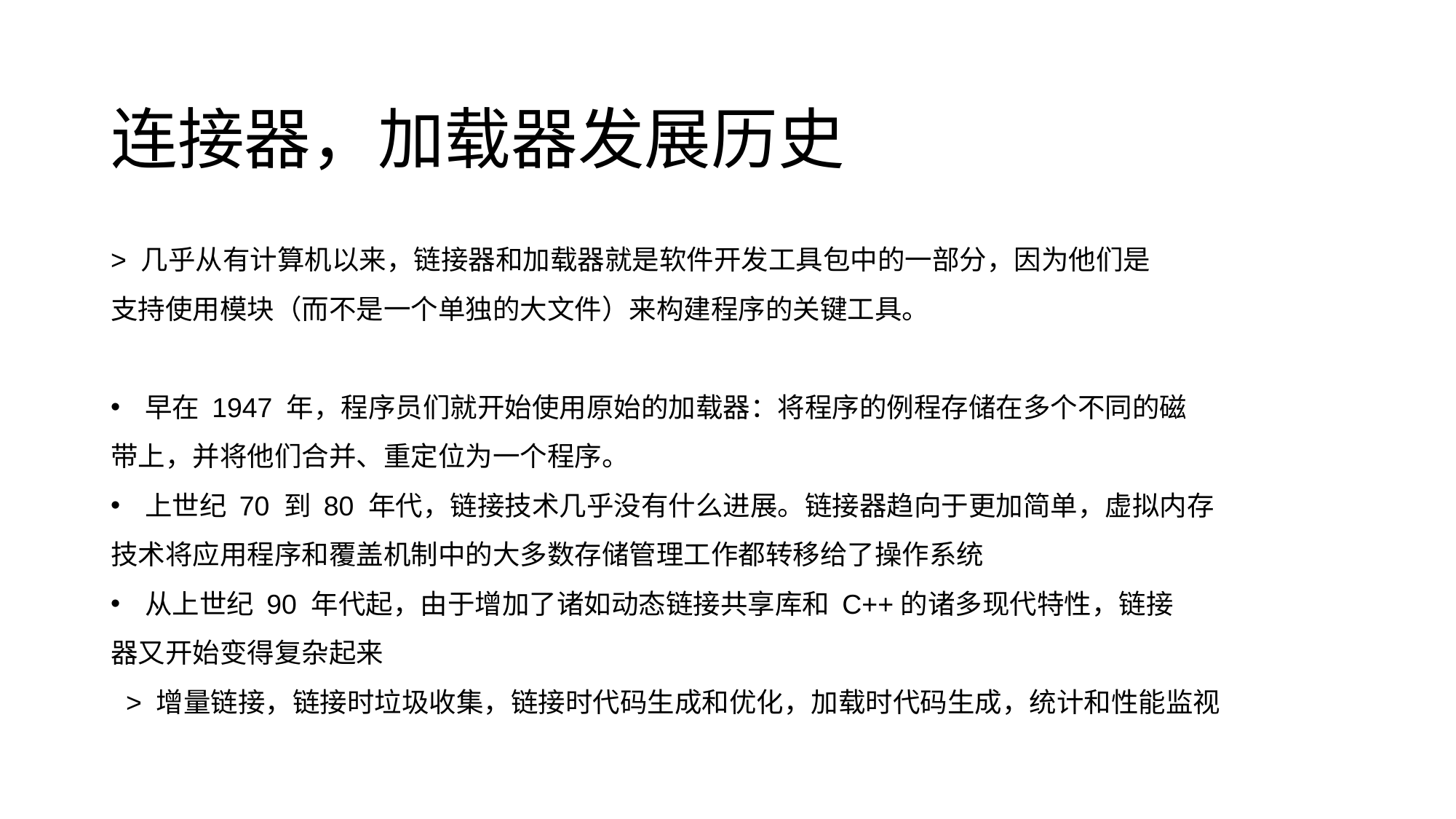

# 连接器，加载器发展历史
> 几乎从有计算机以来，链接器和加载器就是软件开发工具包中的一部分，因为他们是
支持使用模块（而不是一个单独的大文件）来构建程序的关键工具。

早在 1947 年，程序员们就开始使用原始的加载器：将程序的例程存储在多个不同的磁
带上，并将他们合并、重定位为一个程序。
上世纪 70 到 80 年代，链接技术几乎没有什么进展。链接器趋向于更加简单，虚拟内存
技术将应用程序和覆盖机制中的大多数存储管理工作都转移给了操作系统
从上世纪 90 年代起，由于增加了诸如动态链接共享库和 C++的诸多现代特性，链接
器又开始变得复杂起来
  > 增量链接，链接时垃圾收集，链接时代码生成和优化，加载时代码生成，统计和性能监视